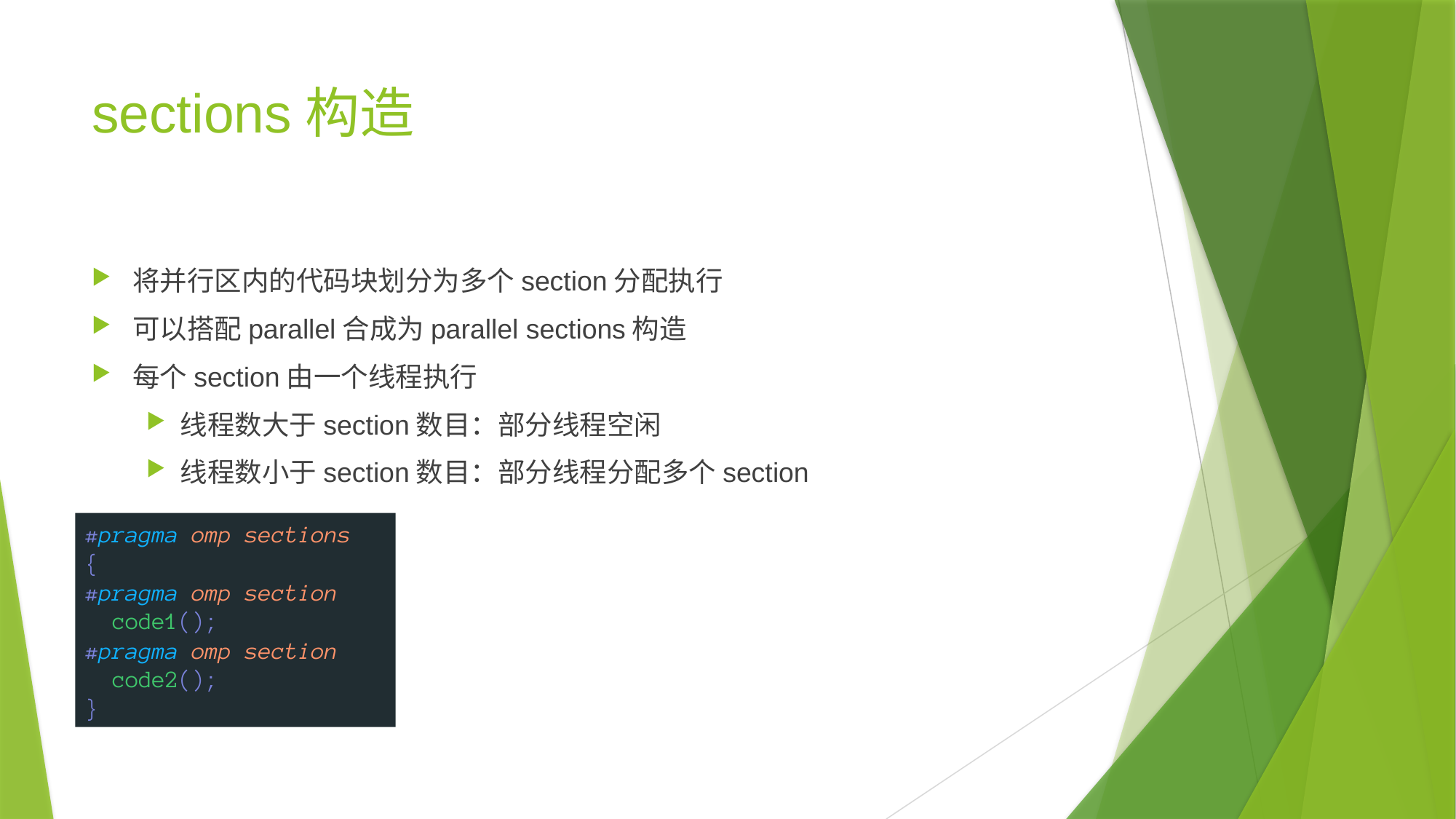

# sections构造
将并行区内的代码块划分为多个section分配执行
可以搭配parallel合成为parallel sections构造
每个section由一个线程执行
线程数大于section数目：部分线程空闲
线程数小于section数目：部分线程分配多个section
#pragma omp sections
{
#pragma omp section
  code1();
#pragma omp section
  code2();
}